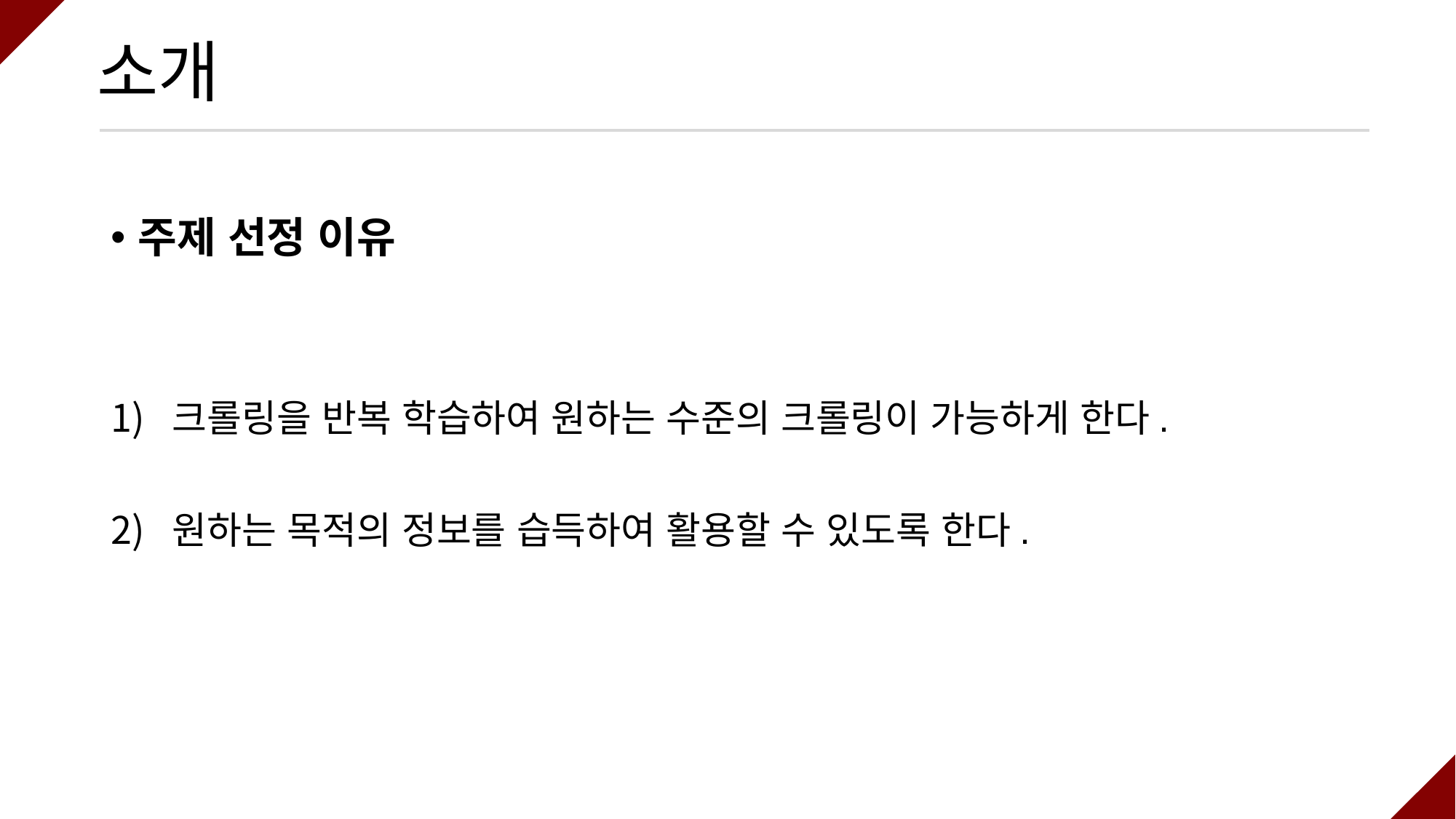

# 소개
주제 선정 이유

크롤링을 반복 학습하여 원하는 수준의 크롤링이 가능하게 한다.

원하는 목적의 정보를 습득하여 활용할 수 있도록 한다.